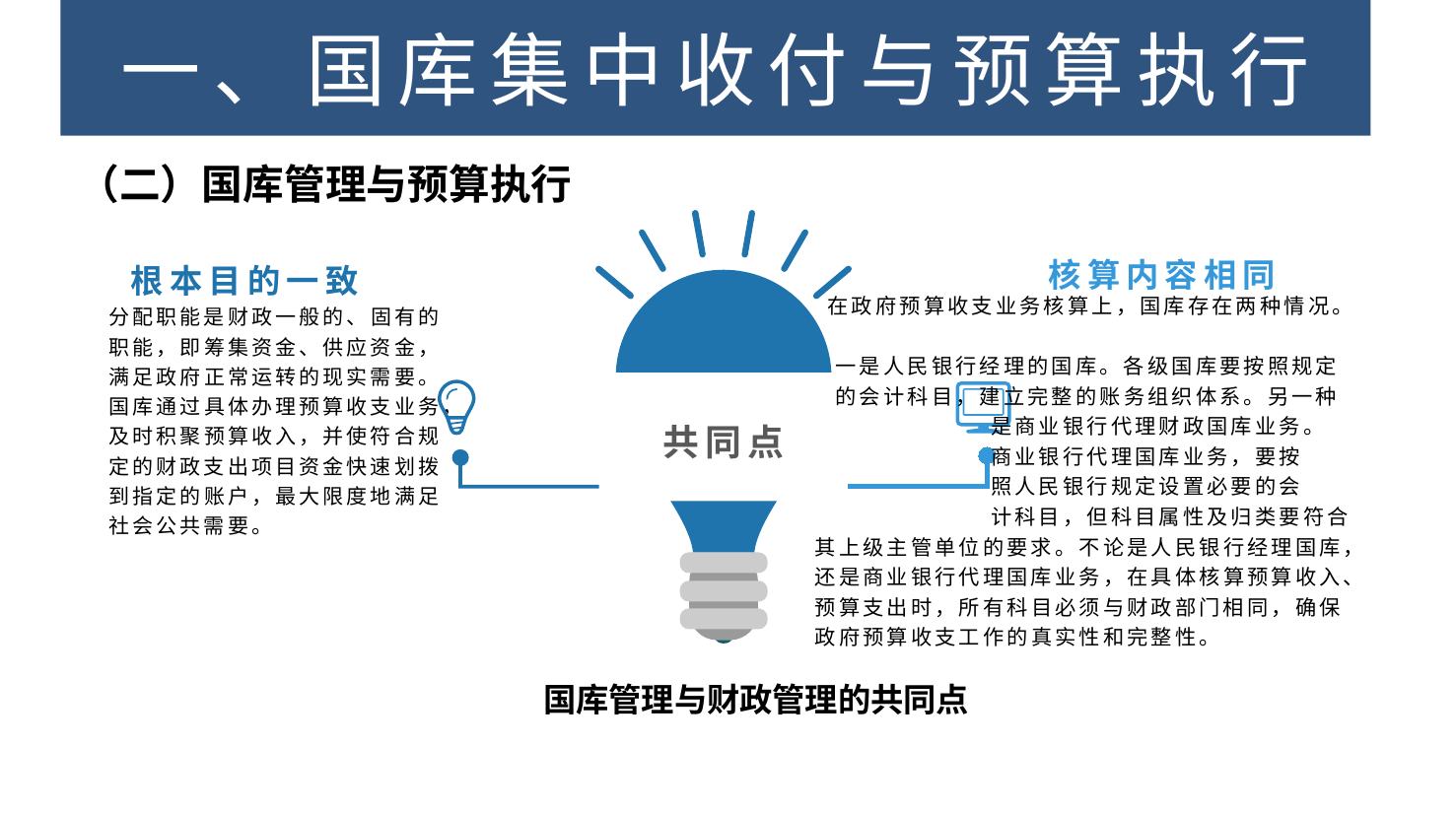

# 一、国库集中收付与预算执行
一、国库集中收付与预算执行
（二）国库管理与预算执行

核算内容相同
根本目的一致

 在政府预算收支业务核算上，国库存在两种情况。
  一是人民银行经理的国库。各级国库要按照规定
  的会计科目，建立完整的账务组织体系。另一种
                      是商业银行代理财政国库业务。
                      商业银行代理国库业务，要按
                      照人民银行规定设置必要的会
                      计科目，但科目属性及归类要符合其上级主管单位的要求。不论是人民银行经理国库，还是商业银行代理国库业务，在具体核算预算收入、预算支出时，所有科目必须与财政部门相同，确保政府预算收支工作的真实性和完整性。
分配职能是财政一般的、固有的职能，即筹集资金、供应资金，满足政府正常运转的现实需要。国库通过具体办理预算收支业务，及时积聚预算收入，并使符合规定的财政支出项目资金快速划拨到指定的账户，最大限度地满足社会公共需要。

共同点

国库管理与财政管理的共同点